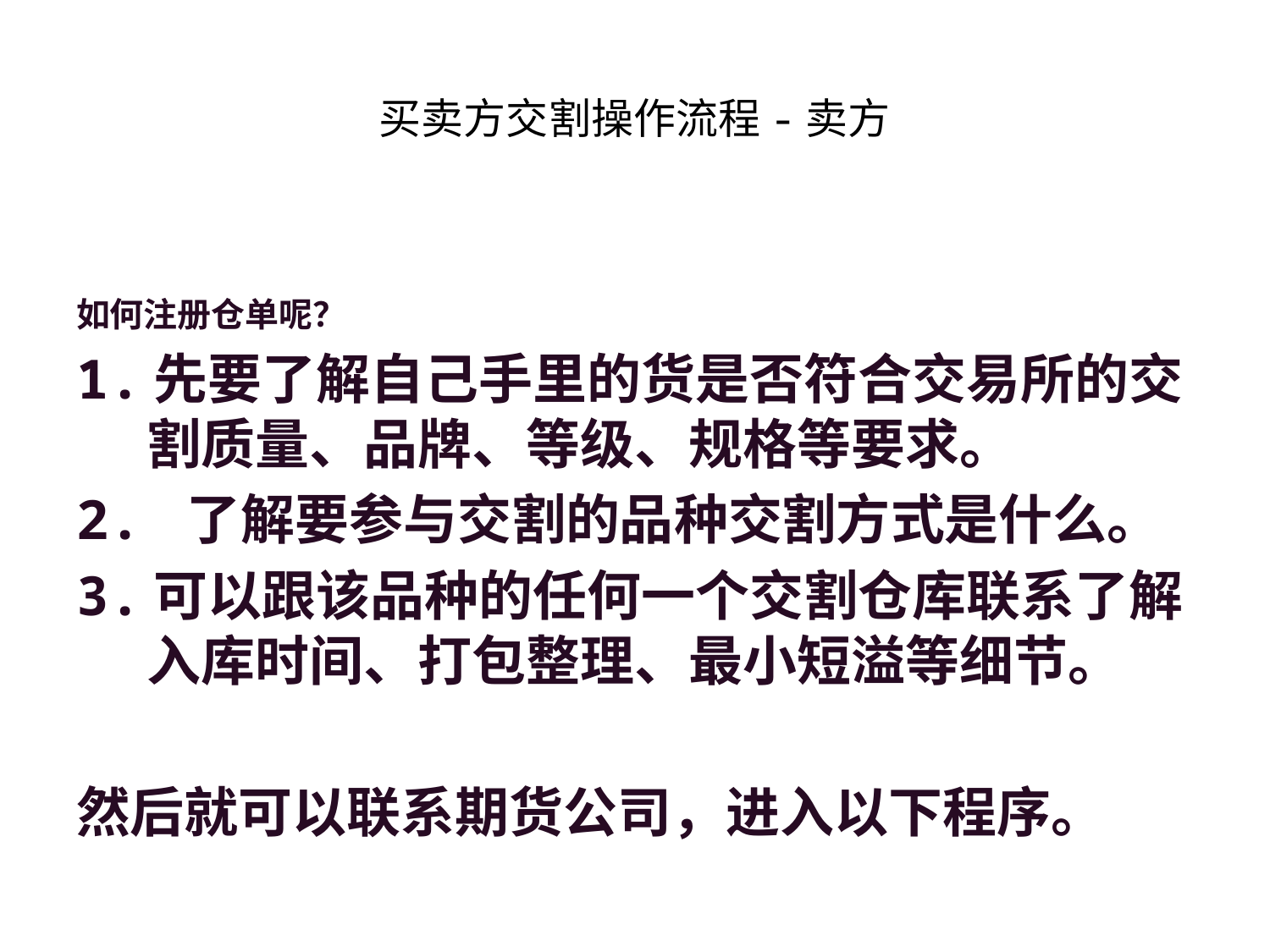

# 买卖方交割操作流程-卖方

如何注册仓单呢？
1.先要了解自己手里的货是否符合交易所的交割质量、品牌、等级、规格等要求。
2. 了解要参与交割的品种交割方式是什么。
3.可以跟该品种的任何一个交割仓库联系了解入库时间、打包整理、最小短溢等细节。

然后就可以联系期货公司，进入以下程序。